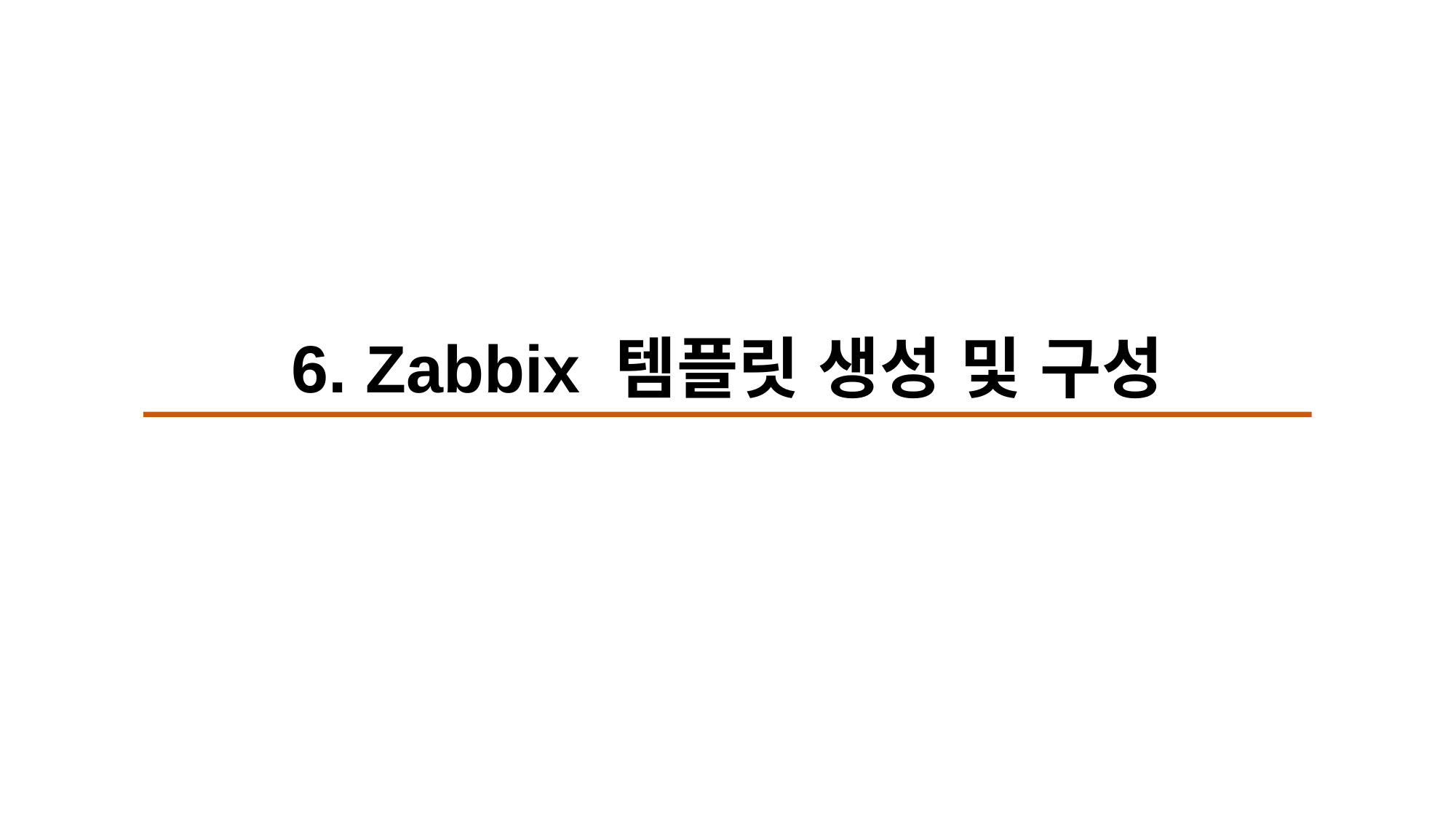

# 6. Zabbix 템플릿 생성 및 구성